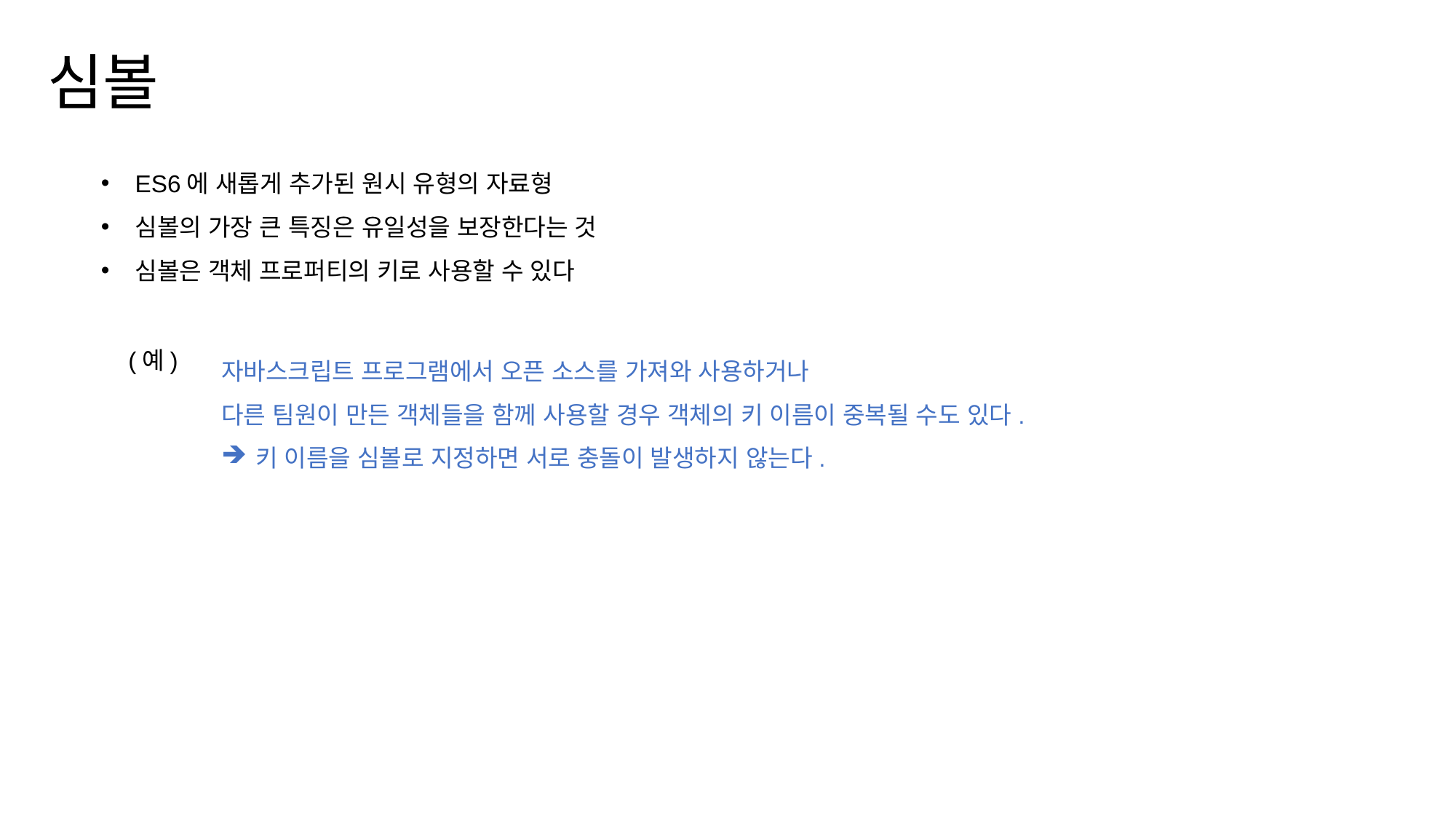

심볼
ES6에 새롭게 추가된 원시 유형의 자료형
심볼의 가장 큰 특징은 유일성을 보장한다는 것
심볼은 객체 프로퍼티의 키로 사용할 수 있다
자바스크립트 프로그램에서 오픈 소스를 가져와 사용하거나
다른 팀원이 만든 객체들을 함께 사용할 경우 객체의 키 이름이 중복될 수도 있다.
키 이름을 심볼로 지정하면 서로 충돌이 발생하지 않는다.
(예)